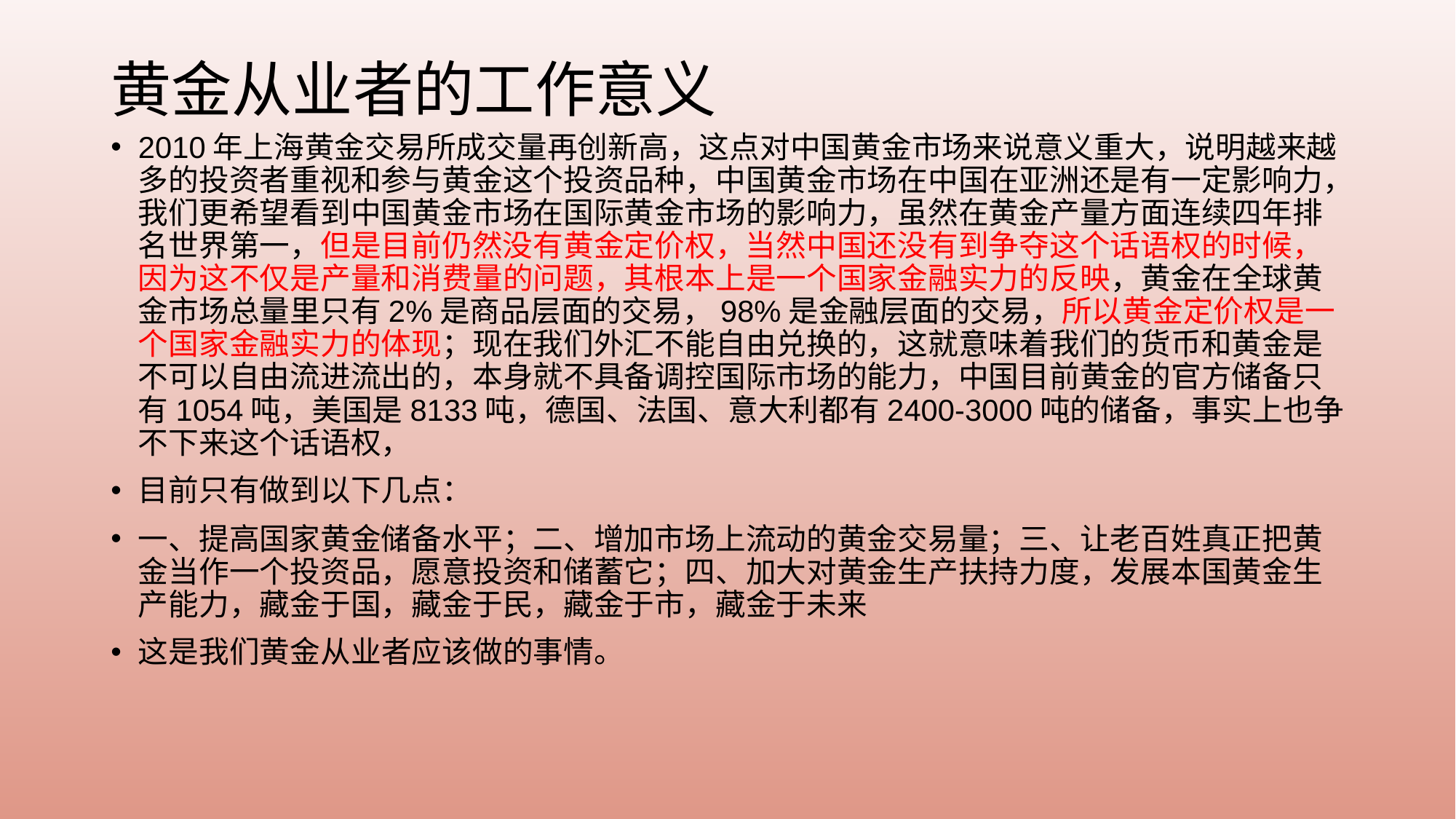

# 黄金从业者的工作意义
2010年上海黄金交易所成交量再创新高，这点对中国黄金市场来说意义重大，说明越来越多的投资者重视和参与黄金这个投资品种，中国黄金市场在中国在亚洲还是有一定影响力，我们更希望看到中国黄金市场在国际黄金市场的影响力，虽然在黄金产量方面连续四年排名世界第一，但是目前仍然没有黄金定价权，当然中国还没有到争夺这个话语权的时候，因为这不仅是产量和消费量的问题，其根本上是一个国家金融实力的反映，黄金在全球黄金市场总量里只有2%是商品层面的交易，98%是金融层面的交易，所以黄金定价权是一个国家金融实力的体现；现在我们外汇不能自由兑换的，这就意味着我们的货币和黄金是不可以自由流进流出的，本身就不具备调控国际市场的能力，中国目前黄金的官方储备只有1054吨，美国是8133吨，德国、法国、意大利都有2400-3000吨的储备，事实上也争不下来这个话语权，
目前只有做到以下几点：
一、提高国家黄金储备水平；二、增加市场上流动的黄金交易量；三、让老百姓真正把黄金当作一个投资品，愿意投资和储蓄它；四、加大对黄金生产扶持力度，发展本国黄金生产能力，藏金于国，藏金于民，藏金于市，藏金于未来
这是我们黄金从业者应该做的事情。